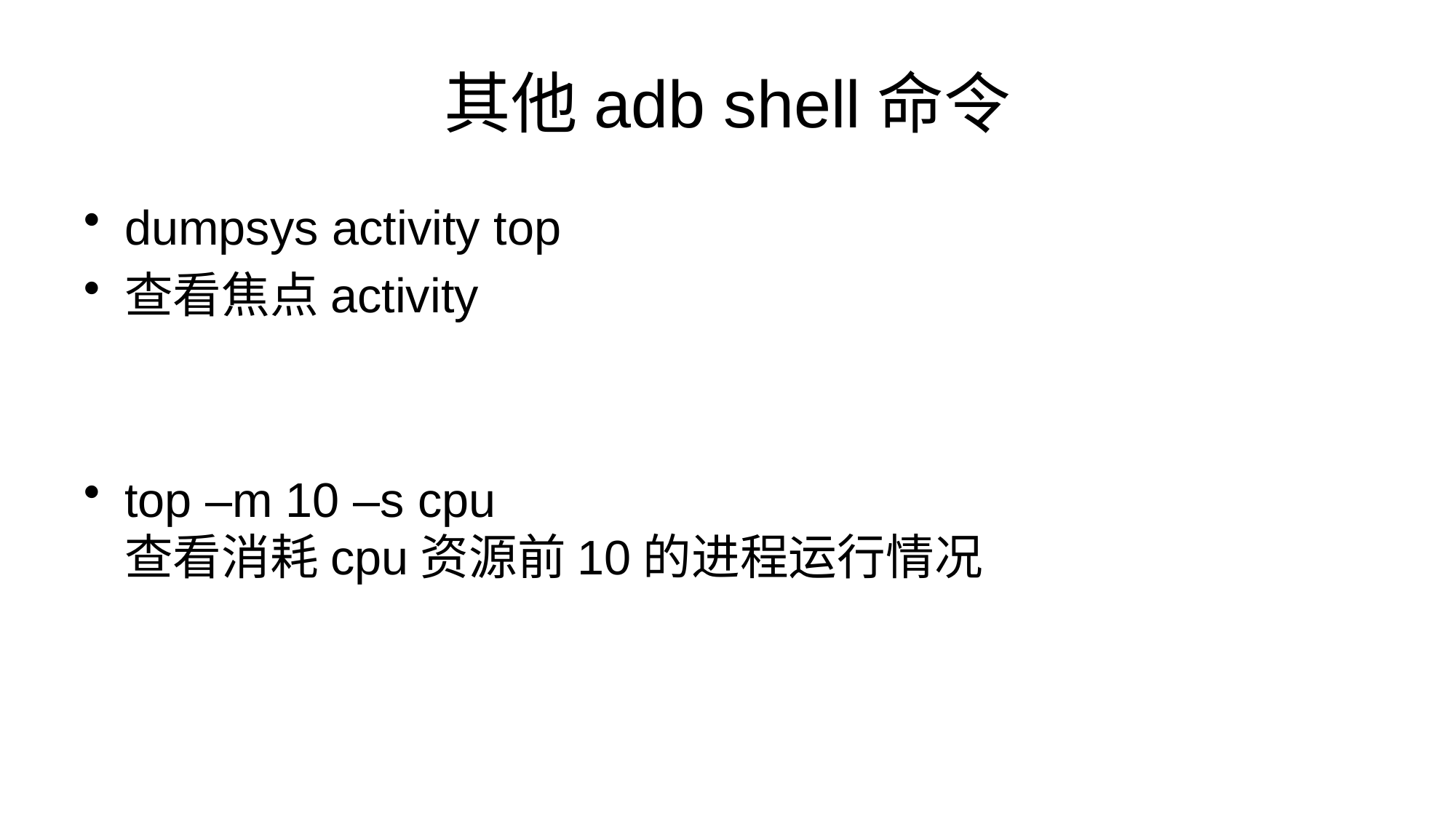

# 其他adb shell命令
dumpsys activity top
查看焦点activity

top –m 10 –s cpu
查看消耗cpu资源前10的进程运行情况